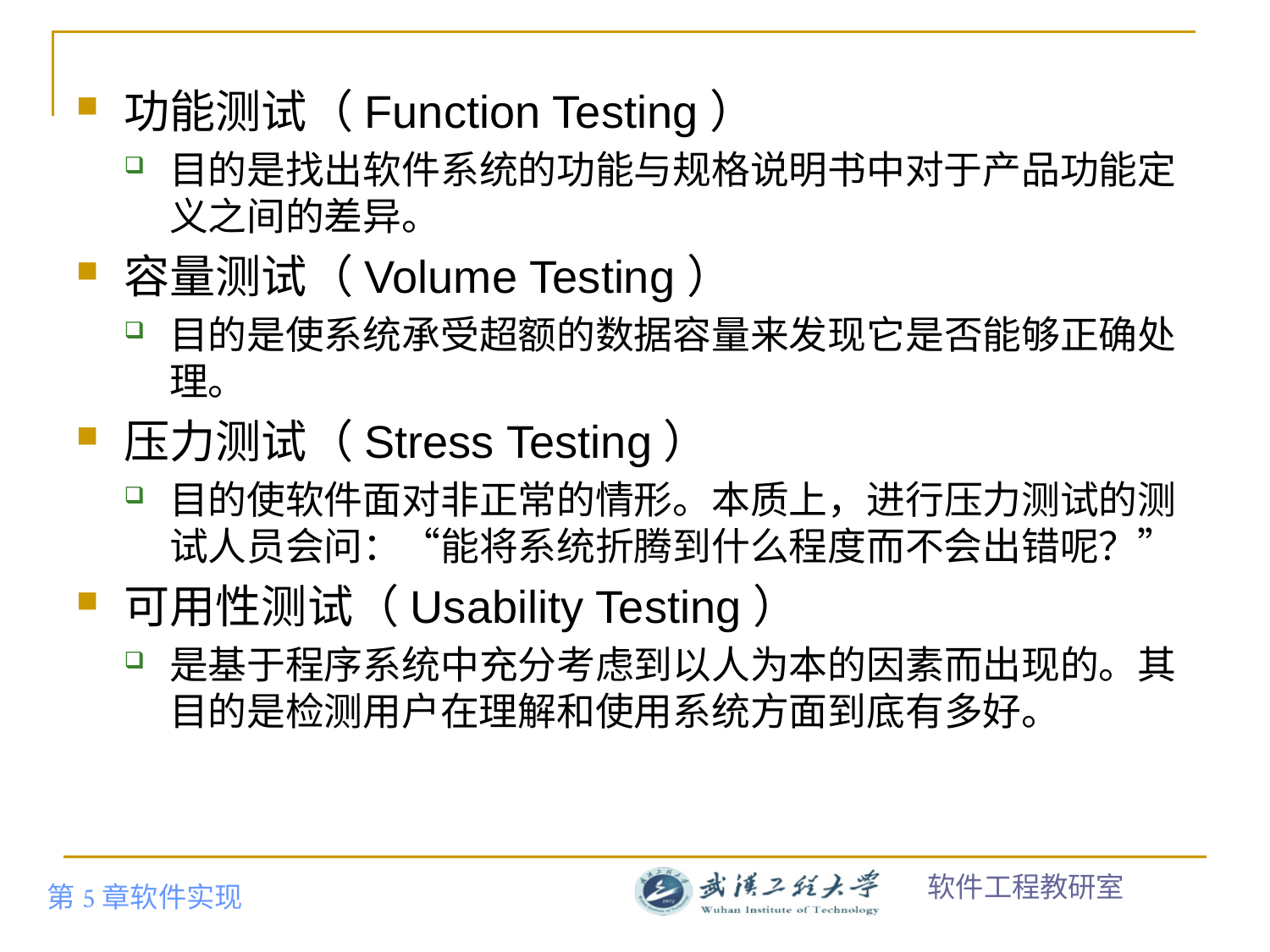

功能测试（Function Testing）
目的是找出软件系统的功能与规格说明书中对于产品功能定义之间的差异。
容量测试（Volume Testing）
目的是使系统承受超额的数据容量来发现它是否能够正确处理。
压力测试（Stress Testing）
目的使软件面对非正常的情形。本质上，进行压力测试的测试人员会问：“能将系统折腾到什么程度而不会出错呢？”
可用性测试（Usability Testing）
是基于程序系统中充分考虑到以人为本的因素而出现的。其目的是检测用户在理解和使用系统方面到底有多好。